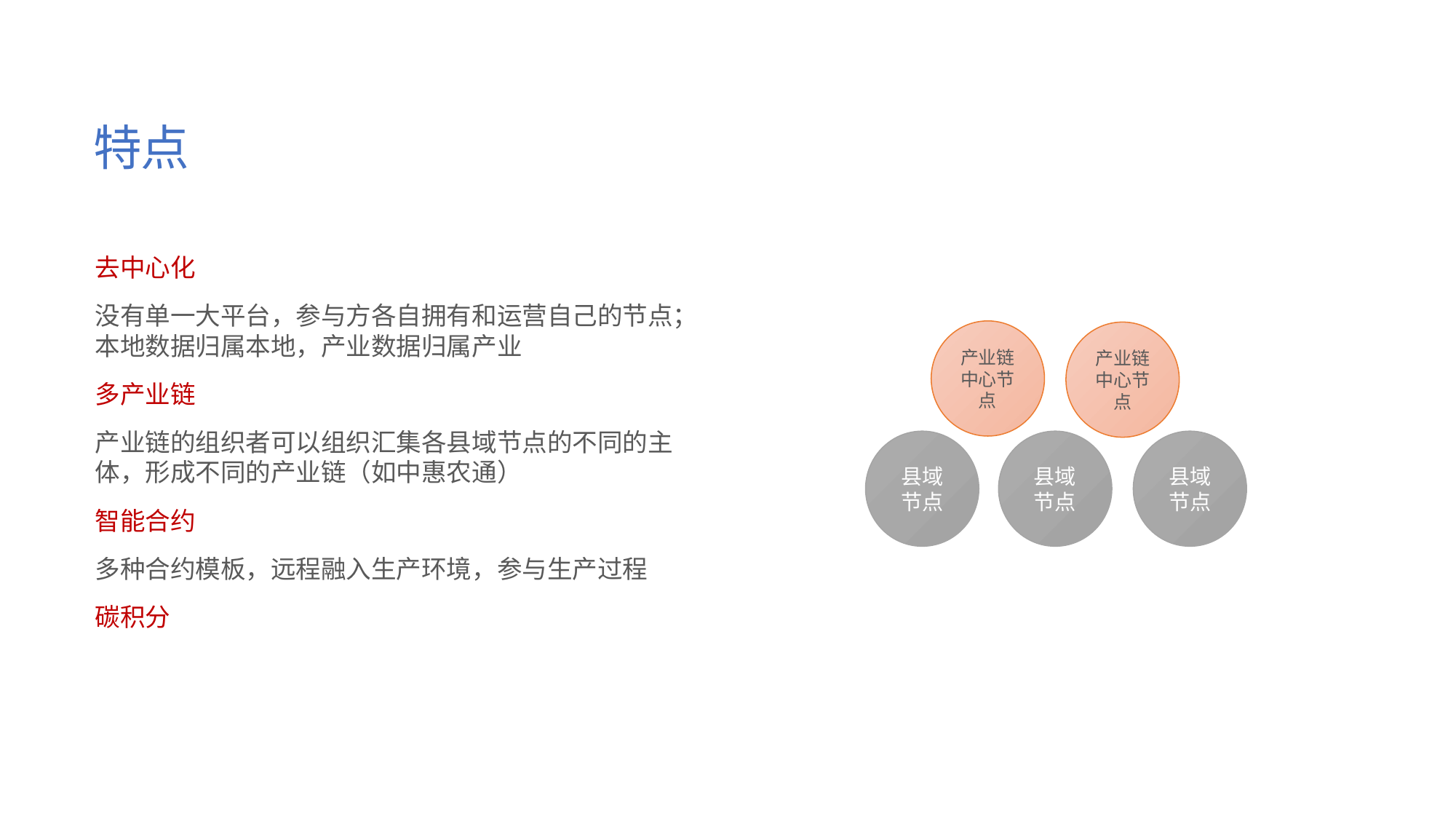

# 特点
去中心化
没有单一大平台，参与方各自拥有和运营自己的节点；本地数据归属本地，产业数据归属产业
多产业链
产业链的组织者可以组织汇集各县域节点的不同的主体，形成不同的产业链（如中惠农通）
智能合约
多种合约模板，远程融入生产环境，参与生产过程
碳积分
产业链
中心节点
产业链
中心节点
县域节点
县域节点
县域节点